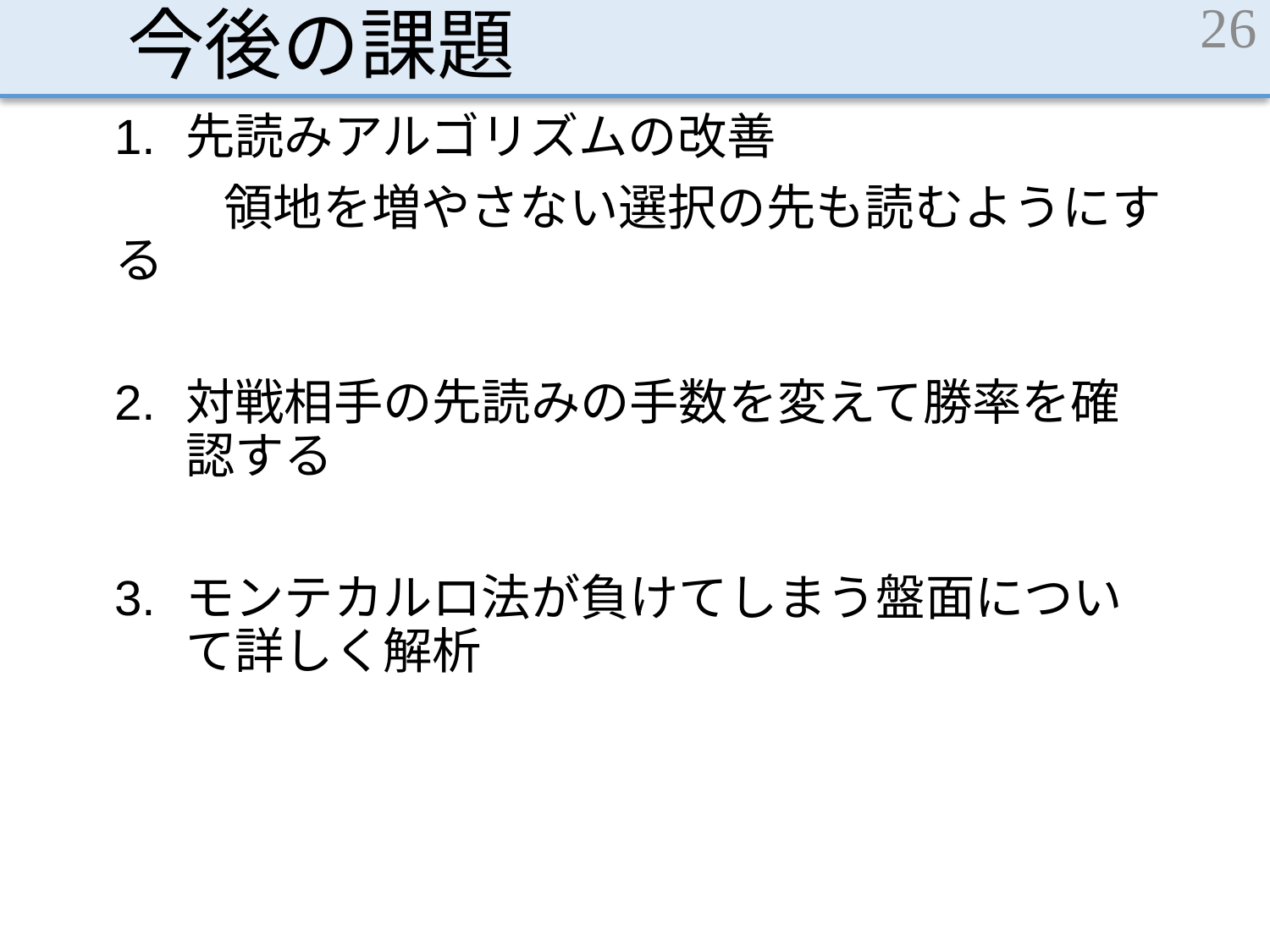

# 今後の課題
26
先読みアルゴリズムの改善
　　 領地を増やさない選択の先も読むようにする

対戦相手の先読みの手数を変えて勝率を確認する

モンテカルロ法が負けてしまう盤面について詳しく解析